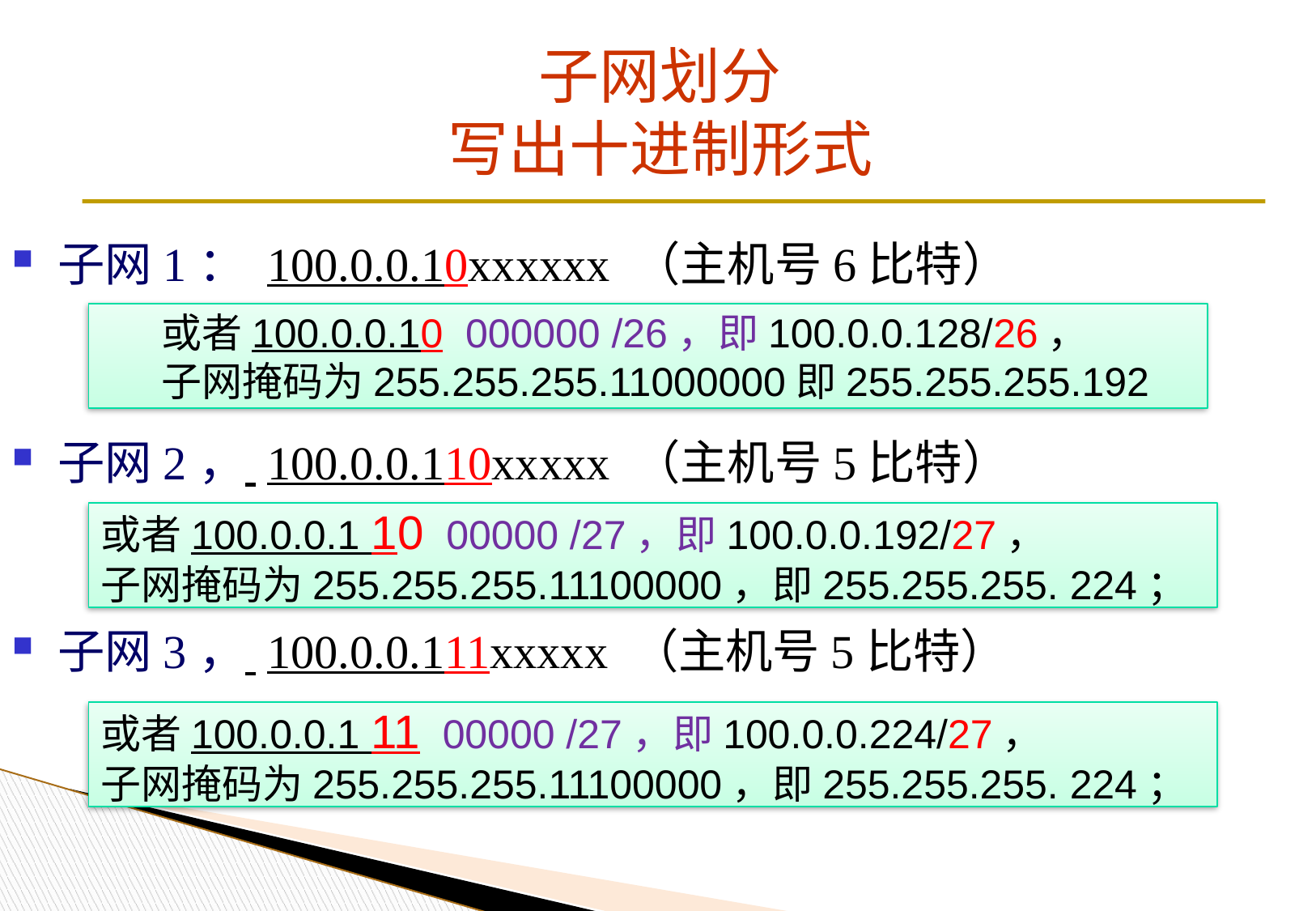

# 子网划分 写出十进制形式
子网1： 100.0.0.10xxxxxx （主机号6比特）

子网2， 100.0.0.110xxxxx （主机号5比特）

子网3， 100.0.0.111xxxxx （主机号5比特）
或者100.0.0.10  000000 /26，即100.0.0.128/26，
子网掩码为255.255.255.11000000即255.255.255.192
或者100.0.0.1 10  00000 /27，即100.0.0.192/27，
子网掩码为255.255.255.11100000，即255.255.255. 224；
或者100.0.0.1 11  00000 /27，即100.0.0.224/27，
子网掩码为255.255.255.11100000，即255.255.255. 224；